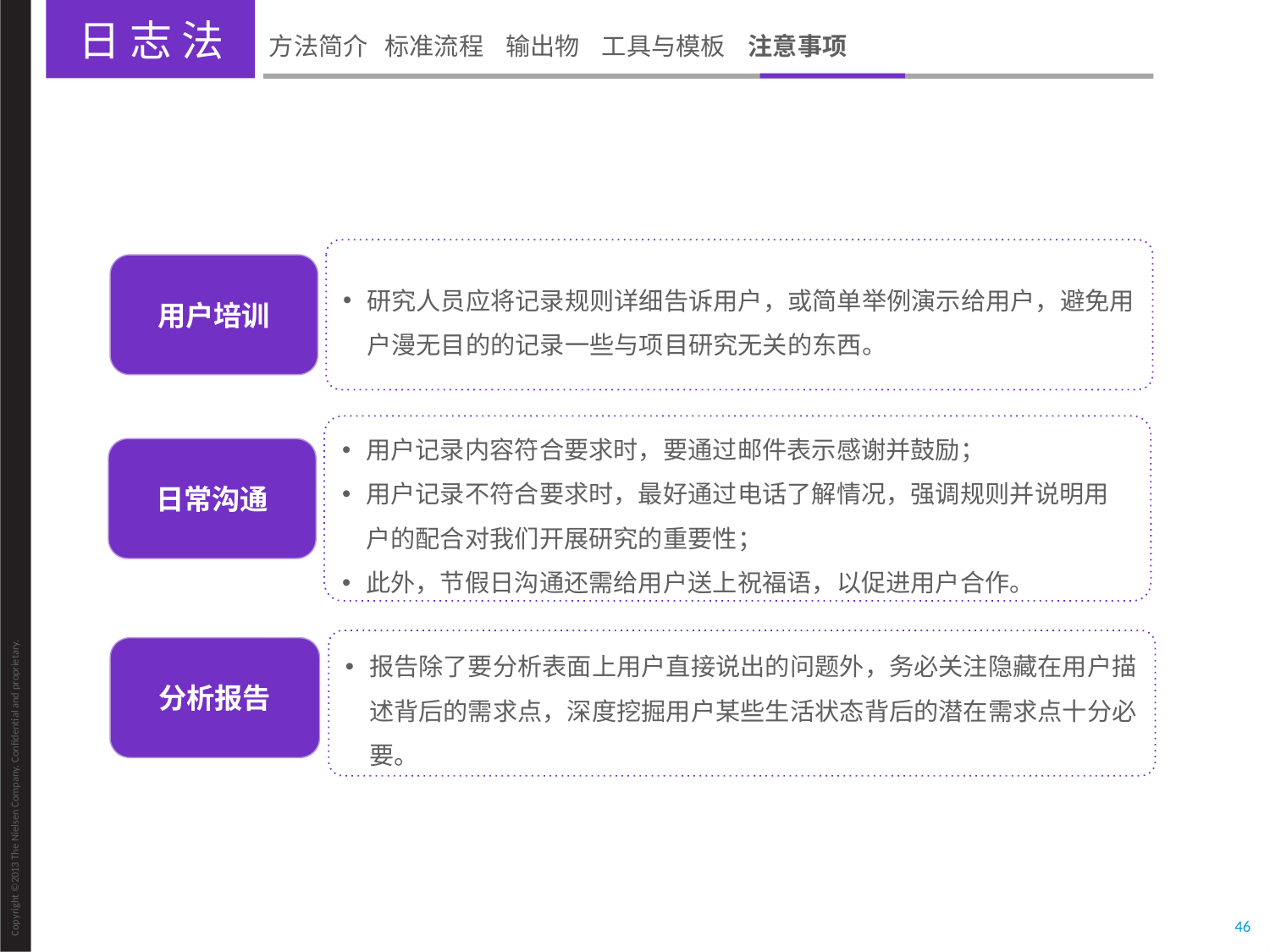

日 志 法
方法简介   标准流程    输出物    工具与模板    注意事项

研究人员应将记录规则详细告诉用户，或简单举例演示给用户，避免用户漫无目的的记录一些与项目研究无关的东西。
用户培训
用户记录内容符合要求时，要通过邮件表示感谢并鼓励；
用户记录不符合要求时，最好通过电话了解情况，强调规则并说明用户的配合对我们开展研究的重要性；
此外，节假日沟通还需给用户送上祝福语，以促进用户合作。
日常沟通
报告除了要分析表面上用户直接说出的问题外，务必关注隐藏在用户描述背后的需求点，深度挖掘用户某些生活状态背后的潜在需求点十分必要。
分析报告